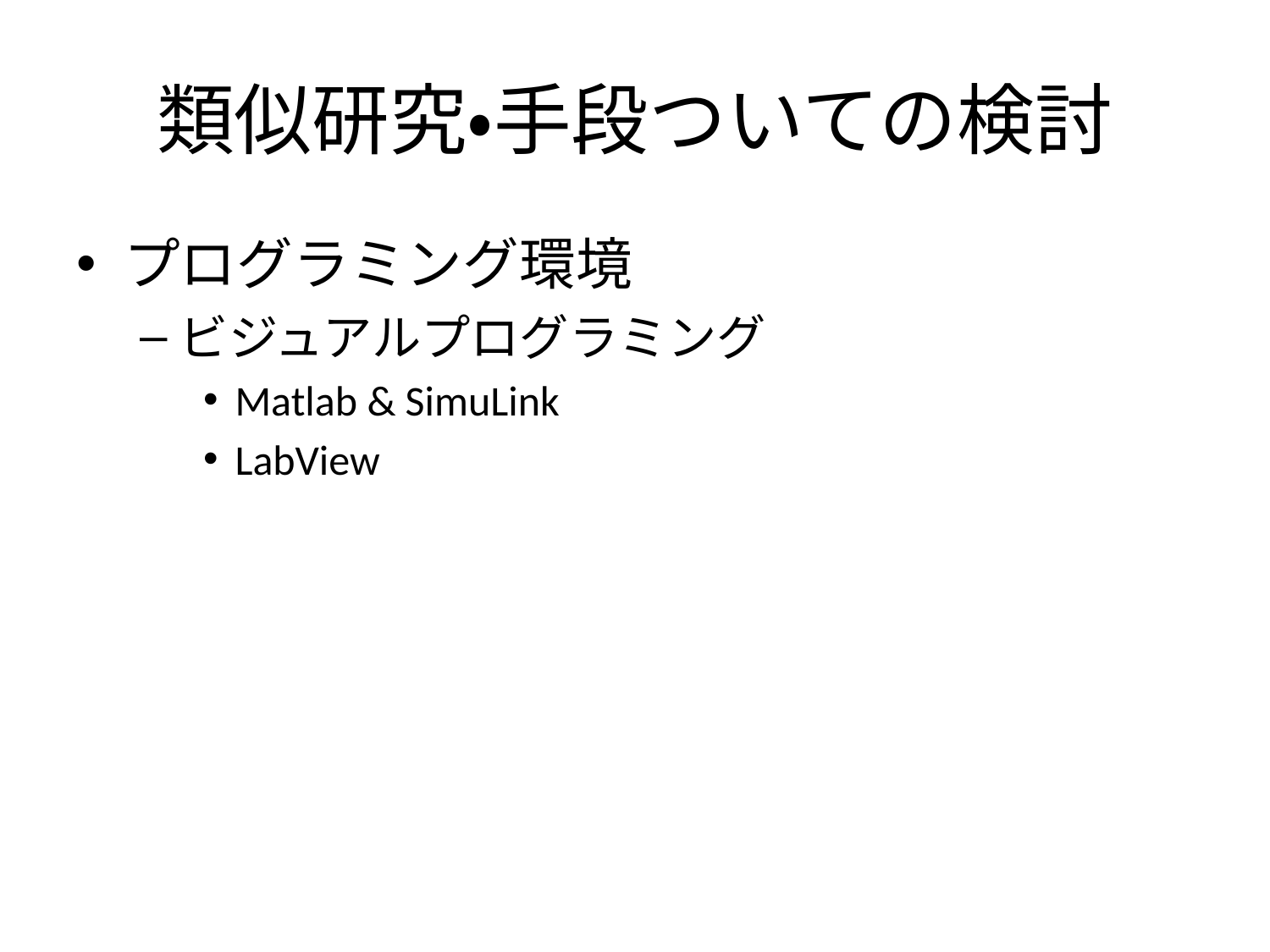

# 類似研究・手段ついての検討
プログラミング環境
ビジュアルプログラミング
Matlab & SimuLink
LabView